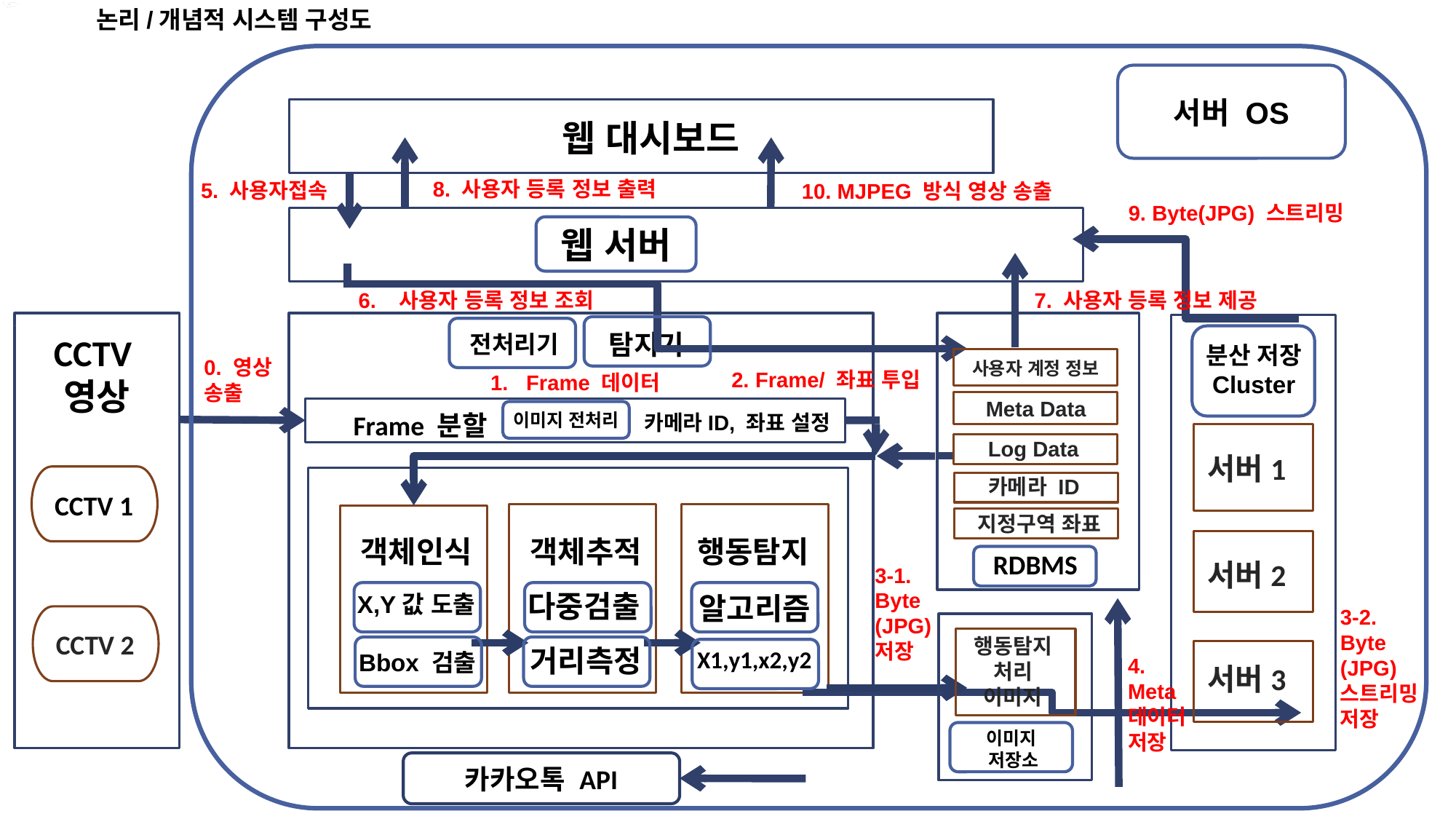

논리/개념적 시스템 구성도

서버 OS

웹 대시보드
8. 사용자 등록 정보 출력
5. 사용자접속
10. MJPEG 방식 영상 송출
9. Byte(JPG) 스트리밍

웹 서버
6.   사용자 등록 정보 조회
7. 사용자 등록 정보 제공

탐지기
전처리기
CCTV
영상

분산 저장 Cluster
0. 영상
송출

사용자 계정 정보
2. Frame/ 좌표 투입
1.   Frame 데이터
Meta Data

Frame 분할
이미지 전처리
카메라ID, 좌표 설정

Log Data

서버1

카메라 ID

CCTV 1
 지정구역 좌표

행동탐지
객체인식
객체추적

RDBMS

서버2
3-1.
Byte
(JPG)
저장
다중검출

X,Y값 도출
알고리즘
3-2.
Byte
(JPG)
스트리밍
저장

CCTV 2
행동탐지
처리
이미지

거리측정

X1,y1,x2,y2

Bbox 검출
4.
Meta
데이터
저장
서버3
이미지
저장소

카카오톡 API